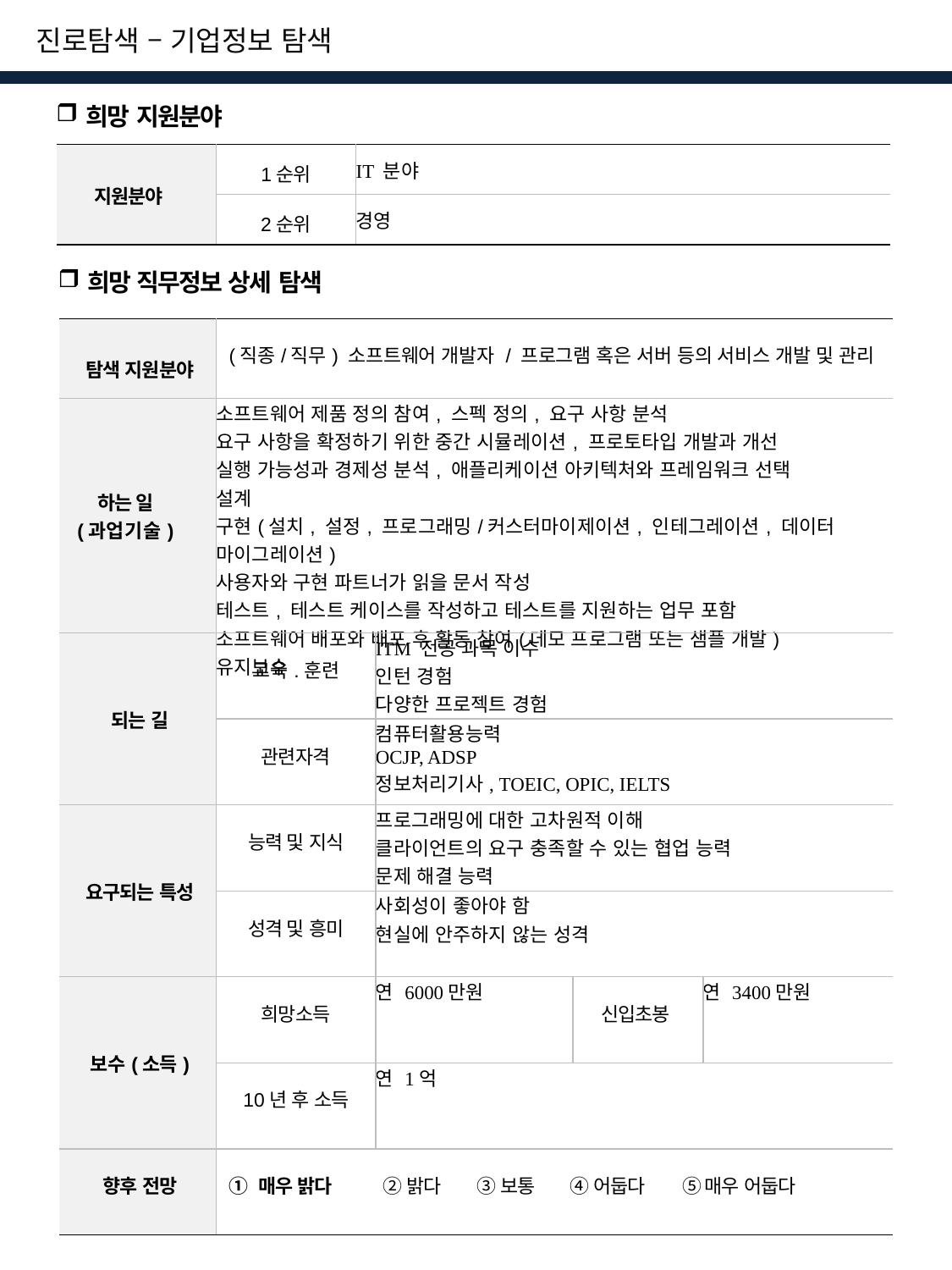

진로탐색 – 기업정보 탐색
희망 지원분야
| 지원분야 | 1순위 | IT 분야 |
| --- | --- | --- |
|  | 2순위 | 경영 |
희망 직무정보 상세 탐색
| 탐색 지원분야 | (직종/직무) 소프트웨어 개발자 / 프로그램 혹은 서버 등의 서비스 개발 및 관리 |  |  |  |
| --- | --- | --- | --- | --- |
| 하는 일 (과업기술) | 소프트웨어 제품 정의 참여, 스펙 정의, 요구 사항 분석 요구 사항을 확정하기 위한 중간 시뮬레이션, 프로토타입 개발과 개선 실행 가능성과 경제성 분석, 애플리케이션 아키텍처와 프레임워크 선택 설계 구현(설치, 설정, 프로그래밍/커스터마이제이션, 인테그레이션, 데이터 마이그레이션) 사용자와 구현 파트너가 읽을 문서 작성 테스트, 테스트 케이스를 작성하고 테스트를 지원하는 업무 포함 소프트웨어 배포와 배포 후 활동 참여(데모 프로그램 또는 샘플 개발) 유지보수 |  |  |  |
| 되는 길 | 교육.훈련 | ITM 전공 과목 이수 인턴 경험 다양한 프로젝트 경험 |  |  |
|  | 관련자격 | 컴퓨터활용능력 OCJP, ADSP 정보처리기사, TOEIC, OPIC, IELTS |  |  |
| 요구되는 특성 | 능력 및 지식 | 프로그래밍에 대한 고차원적 이해 클라이언트의 요구 충족할 수 있는 협업 능력 문제 해결 능력 |  |  |
|  | 성격 및 흥미 | 사회성이 좋아야 함 현실에 안주하지 않는 성격 |  |  |
| 보수(소득) | 희망소득 | 연 6000만원 | 신입초봉 | 연 3400만원 |
|  | 10년 후 소득 | 연 1억 |  |  |
| 향후 전망 | ① 매우 밝다 ② 밝다 ③ 보통 ④ 어둡다 ⑤ 매우 어둡다 |  |  |  |